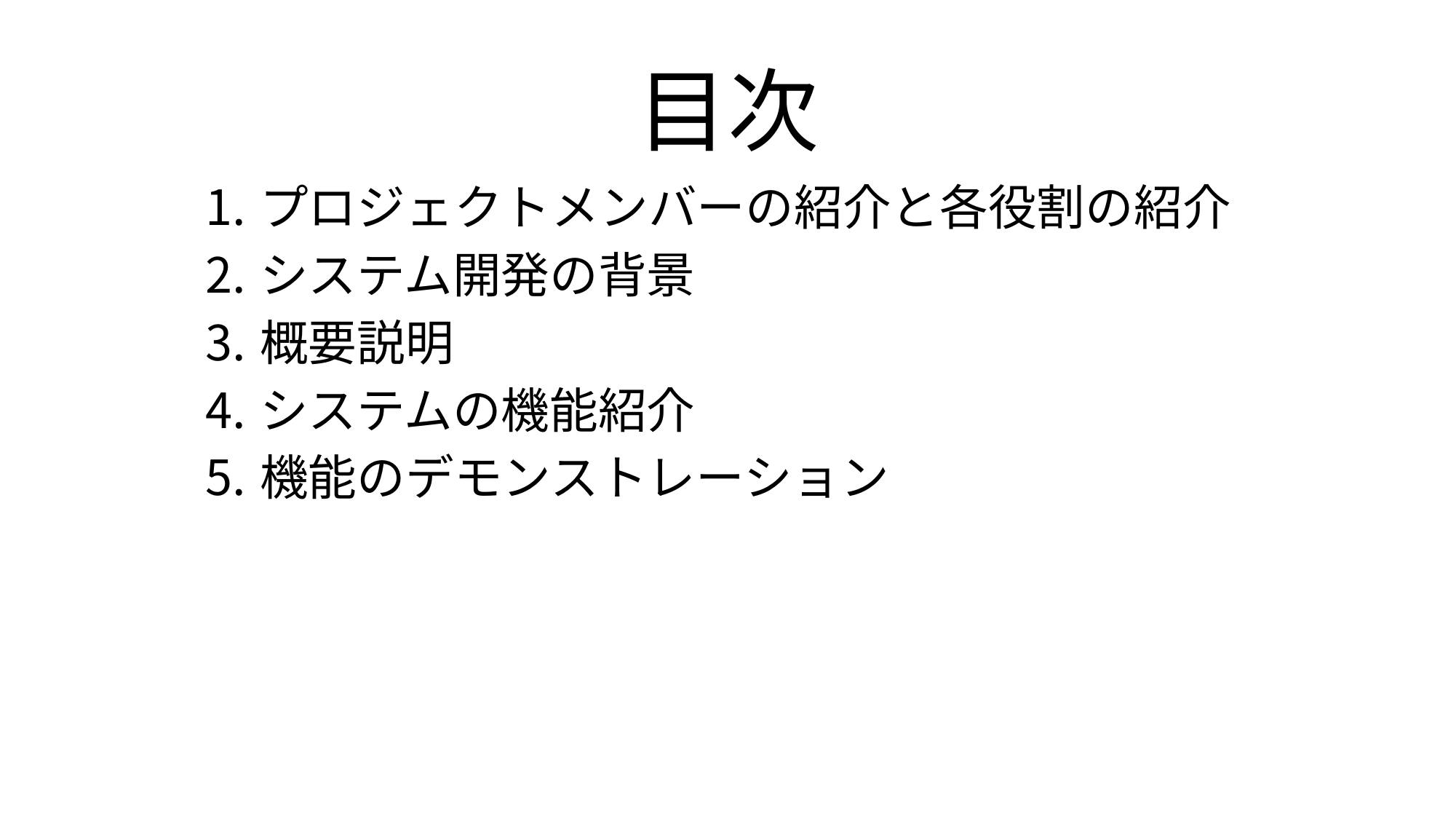

# 目次
プロジェクトメンバーの紹介と各役割の紹介
システム開発の背景
概要説明
システムの機能紹介
機能のデモンストレーション